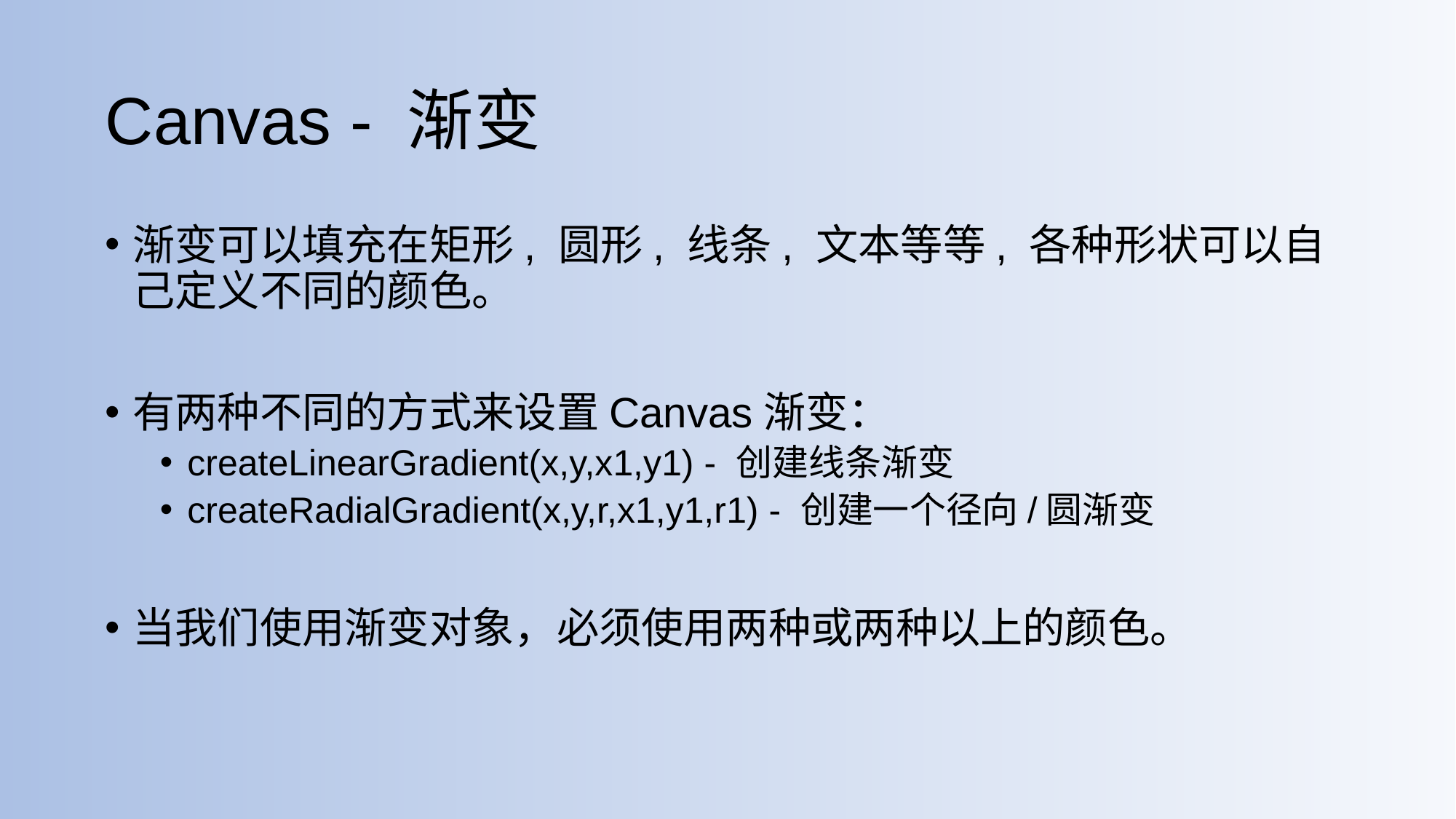

# Canvas - 渐变
渐变可以填充在矩形, 圆形, 线条, 文本等等, 各种形状可以自己定义不同的颜色。

有两种不同的方式来设置Canvas渐变：
createLinearGradient(x,y,x1,y1) - 创建线条渐变
createRadialGradient(x,y,r,x1,y1,r1) - 创建一个径向/圆渐变

当我们使用渐变对象，必须使用两种或两种以上的颜色。